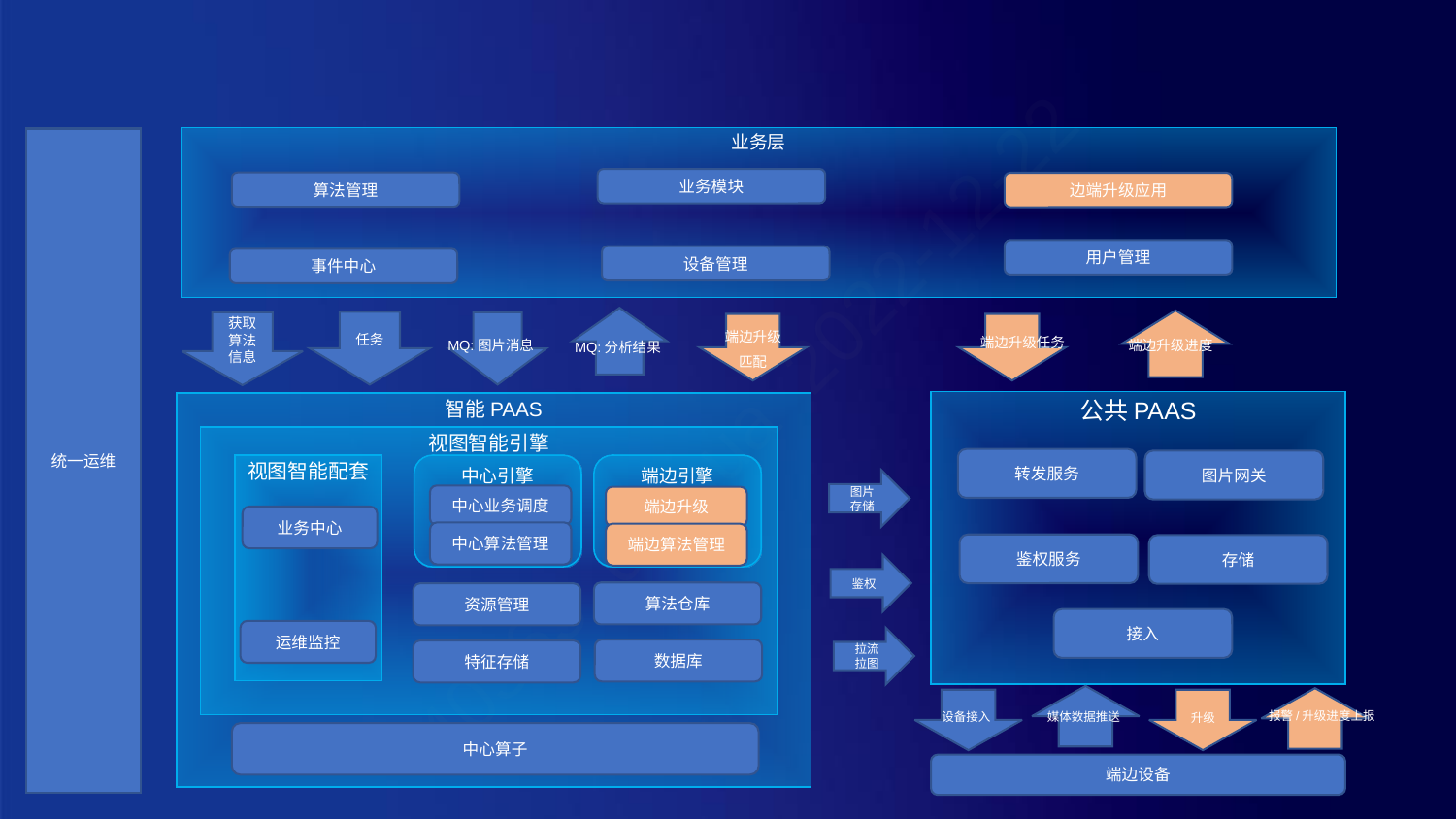

#
业务层
统一运维
业务模块
算法管理
边端升级应用
用户管理
设备管理
事件中心

任务
获取算法信息

端边升级
匹配
端边升级任务
MQ:图片消息
端边升级进度
MQ:分析结果
公共PAAS
智能PAAS
视图智能引擎
转发服务
图片网关
视图智能配套
中心引擎
端边引擎
图片
存储
中心业务调度
端边升级
业务中心
中心算法管理
端边算法管理
鉴权服务
存储
鉴权
算法仓库
资源管理
接入
运维监控
拉流
拉图
数据库
特征存储

报警/升级进度上报
媒体数据推送
设备接入
升级
中心算子
端边设备